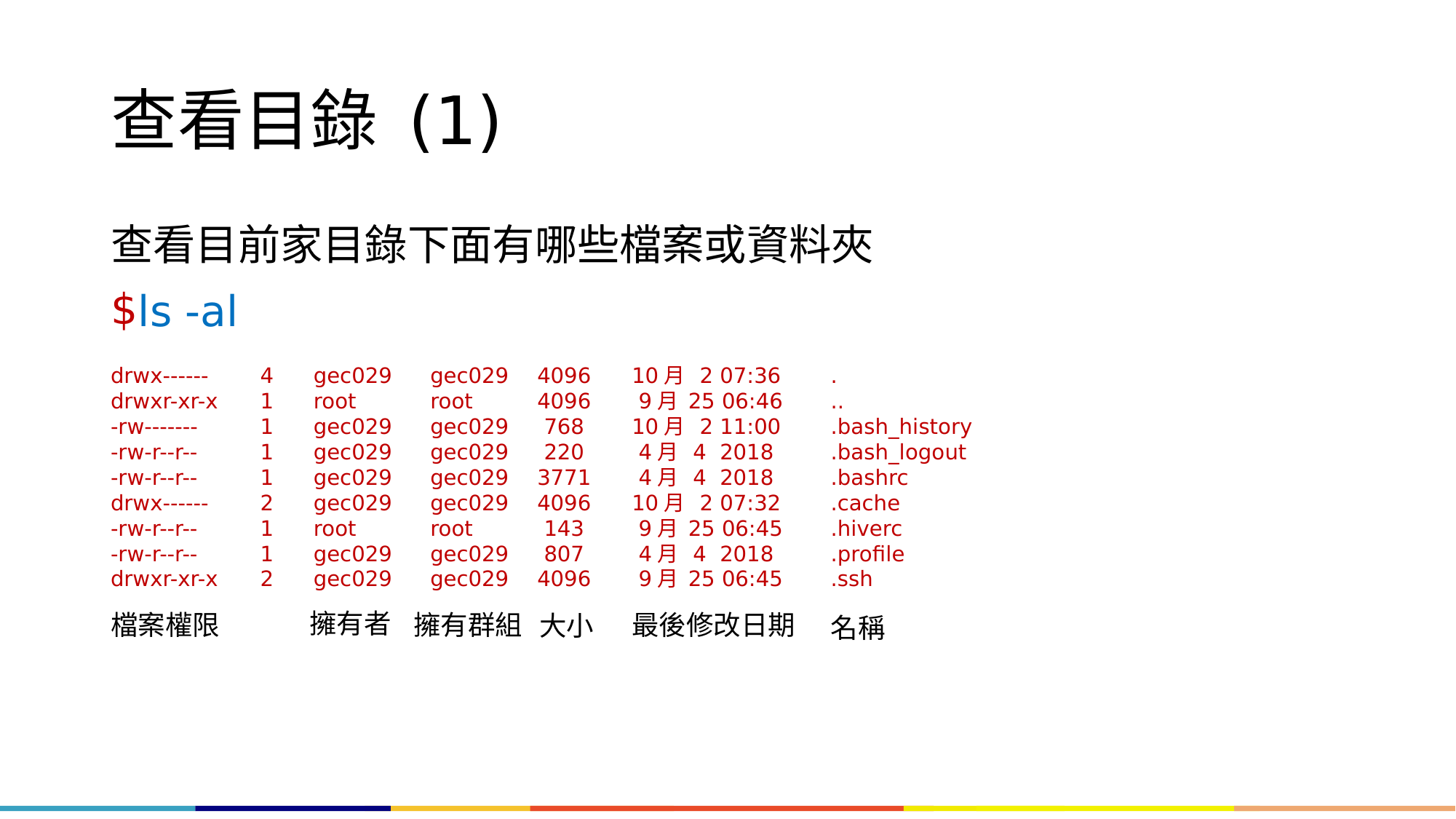

# 查看目錄 (1)
查看目前家目錄下面有哪些檔案或資料夾
ls -al

10月  2 07:36
 9月 25 06:46
10月  2 11:00
 4月  4  2018
 4月  4  2018
10月  2 07:32
 9月 25 06:45
 4月  4  2018
 9月 25 06:45
.
..
.bash_history
.bash_logout
.bashrc
.cache
.hiverc
.profile
.ssh
gec029
root
gec029
gec029
gec029
gec029
root
gec029
gec029
4096
4096
 768
 220
3771
4096
 143
 807
4096
4
1
1
1
1
2
1
1
2
gec029
root
gec029
gec029
gec029
gec029
root
gec029
gec029
drwx------
drwxr-xr-x
-rw-------
-rw-r--r--
-rw-r--r--
drwx------
-rw-r--r--
-rw-r--r--
drwxr-xr-x
擁有者
檔案權限
擁有群組
最後修改日期
大小
名稱